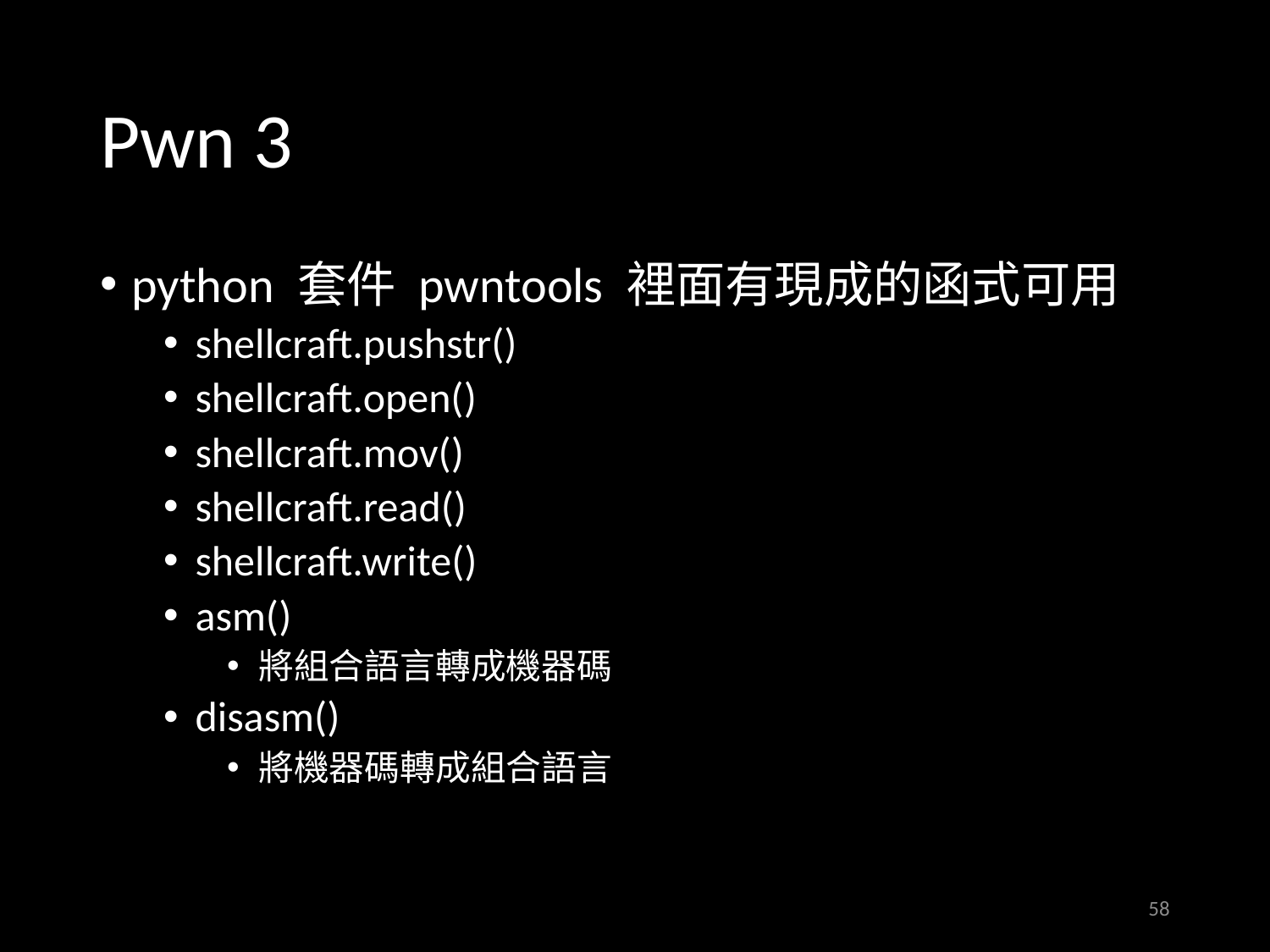

# Pwn 3
python 套件 pwntools 裡面有現成的函式可用
shellcraft.pushstr()
shellcraft.open()
shellcraft.mov()
shellcraft.read()
shellcraft.write()
asm()
將組合語言轉成機器碼
disasm()
將機器碼轉成組合語言

58